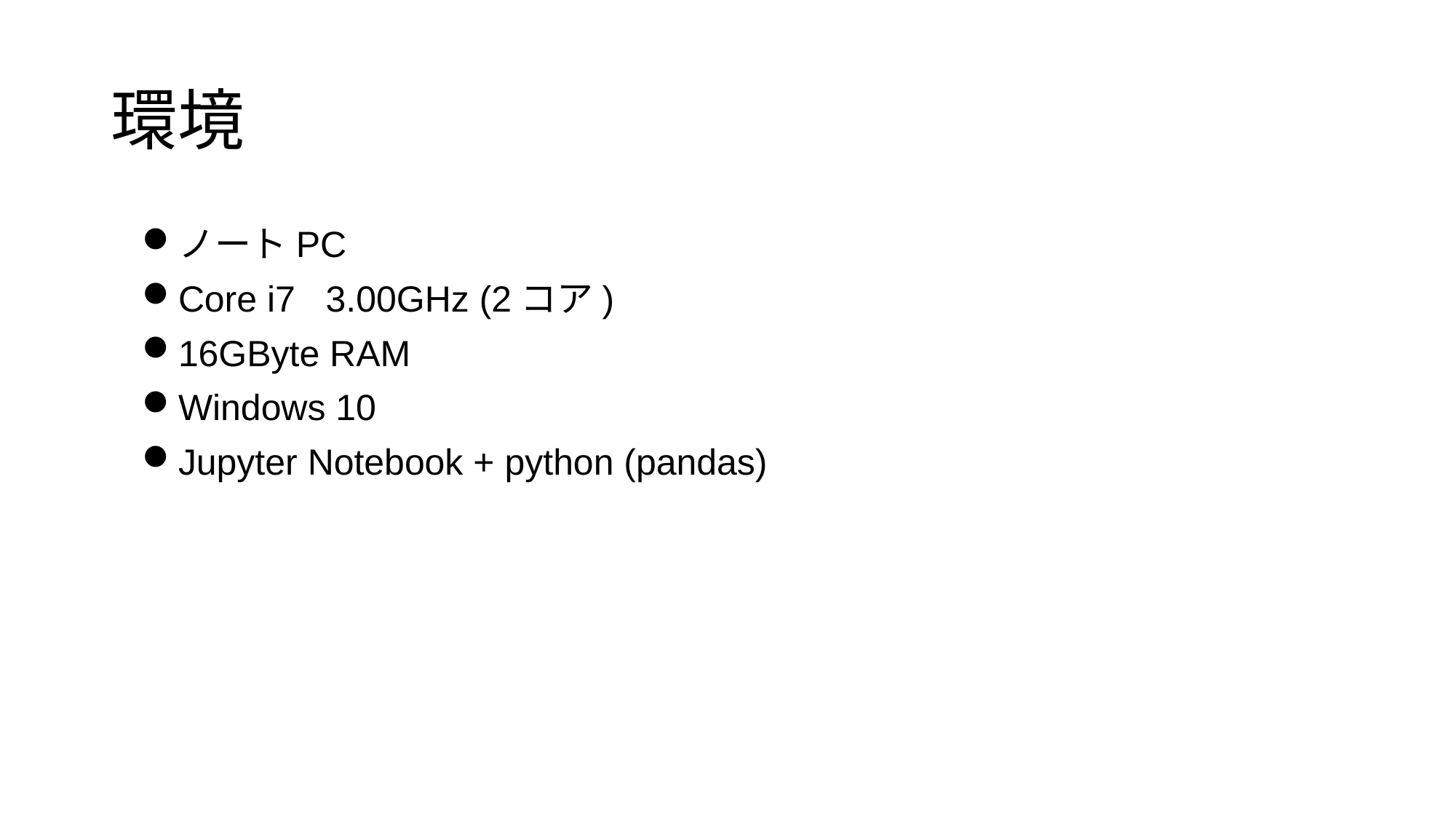

# 環境
ノートPC
Core i7   3.00GHz (2コア)
16GByte RAM
Windows 10
Jupyter Notebook + python (pandas)